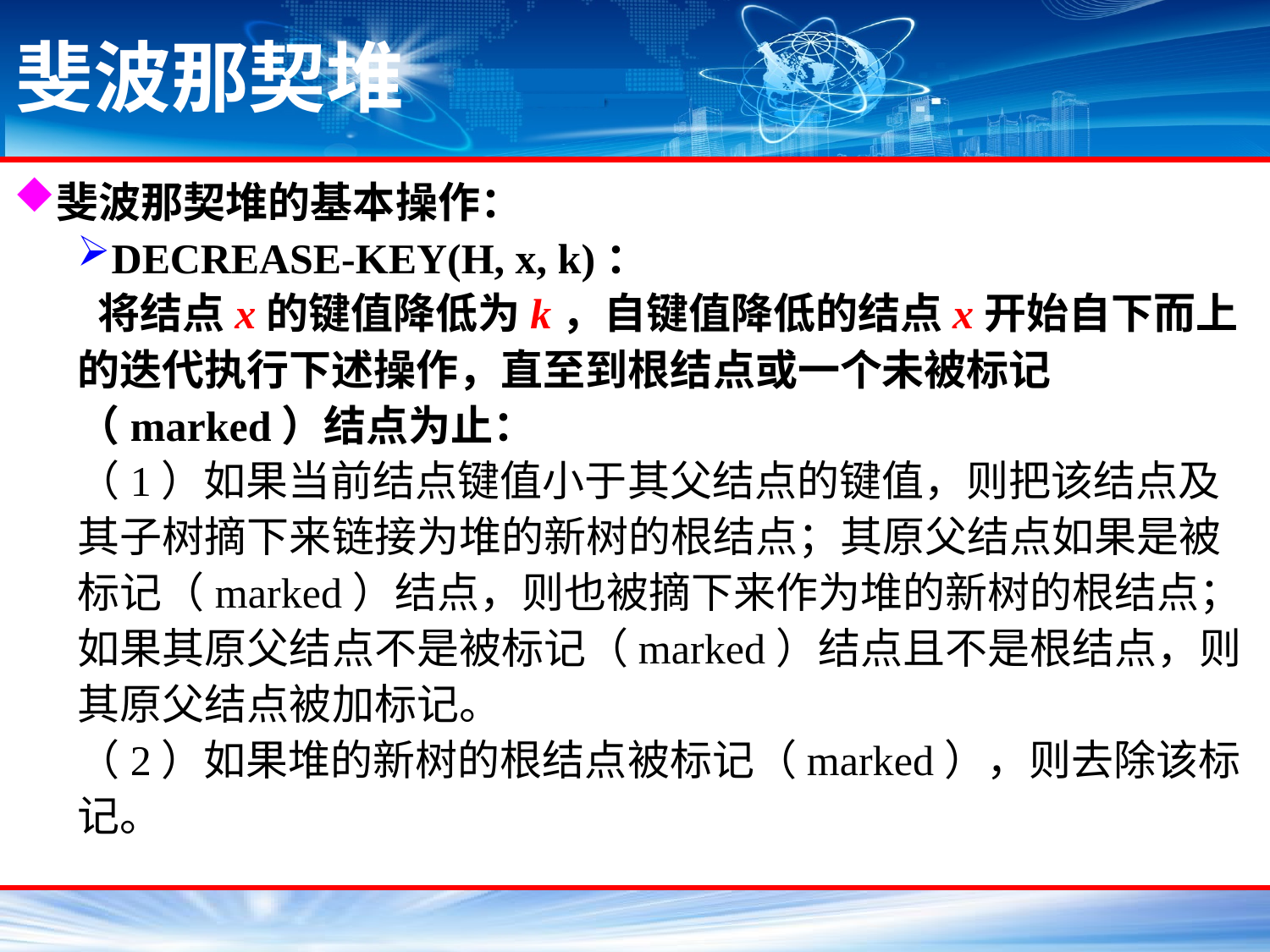

# 斐波那契堆
斐波那契堆的基本操作：
DECREASE-KEY(H, x, k)：
 将结点x的键值降低为k，自键值降低的结点x开始自下而上的迭代执行下述操作，直至到根结点或一个未被标记（marked）结点为止：
（1）如果当前结点键值小于其父结点的键值，则把该结点及其子树摘下来链接为堆的新树的根结点；其原父结点如果是被标记（marked）结点，则也被摘下来作为堆的新树的根结点；如果其原父结点不是被标记（marked）结点且不是根结点，则其原父结点被加标记。
（2）如果堆的新树的根结点被标记（marked），则去除该标记。